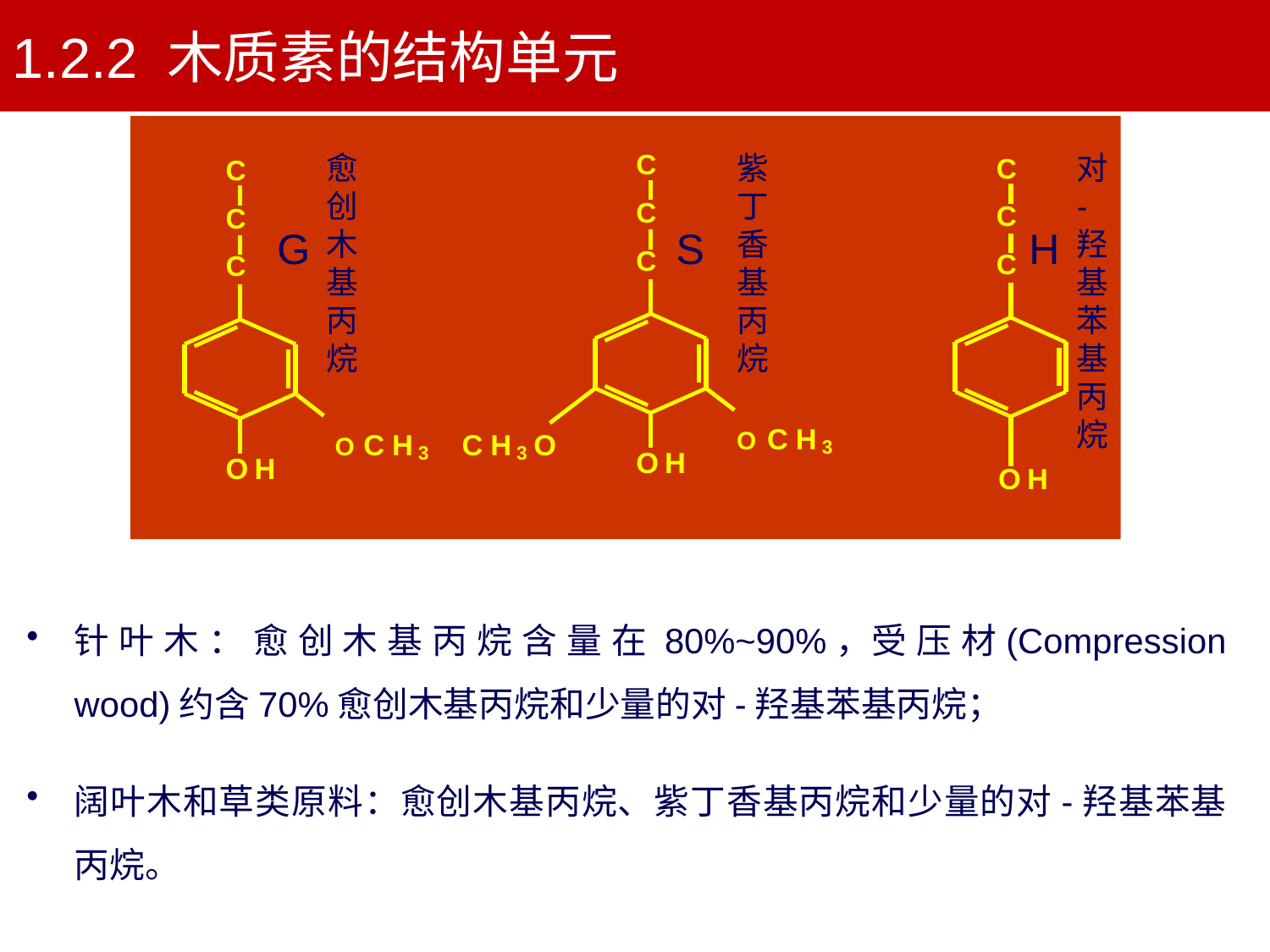

1.2.2 木质素的结构单元

C  C  C
C  C  C
C  C  C

愈创木基丙烷
紫丁香基丙烷
对-羟基苯基丙烷

G
S
H

OCH3
OCH3	CH3O

OH
OH
OH
针 叶 木 ： 愈 创 木 基 丙 烷 含 量 在 80%~90%，受 压 材(Compression wood)约含70%愈创木基丙烷和少量的对-羟基苯基丙烷；
阔叶木和草类原料：愈创木基丙烷、紫丁香基丙烷和少量的对-羟基苯基丙烷。